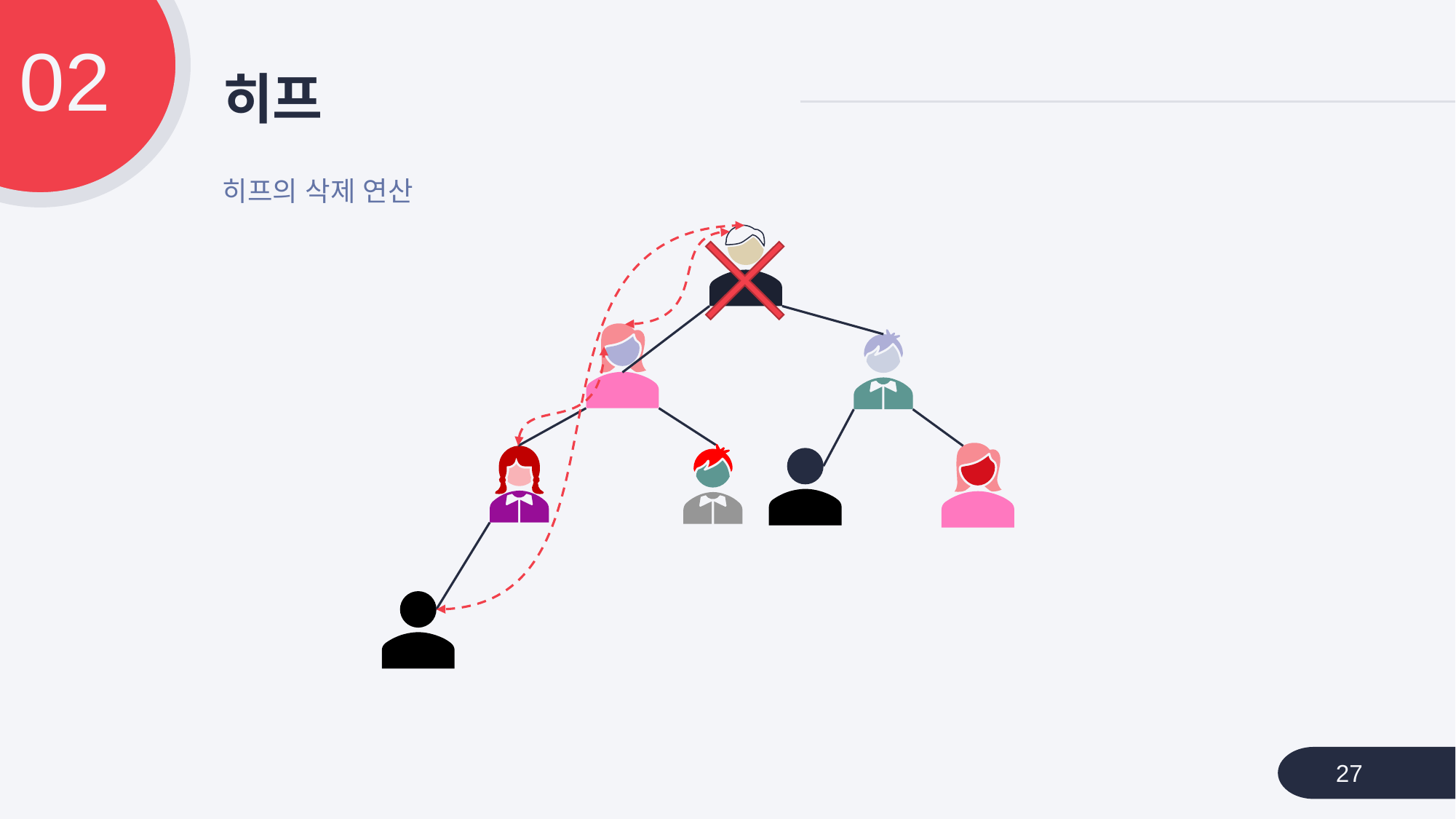

02
# 히프
히프의 삭제 연산

27